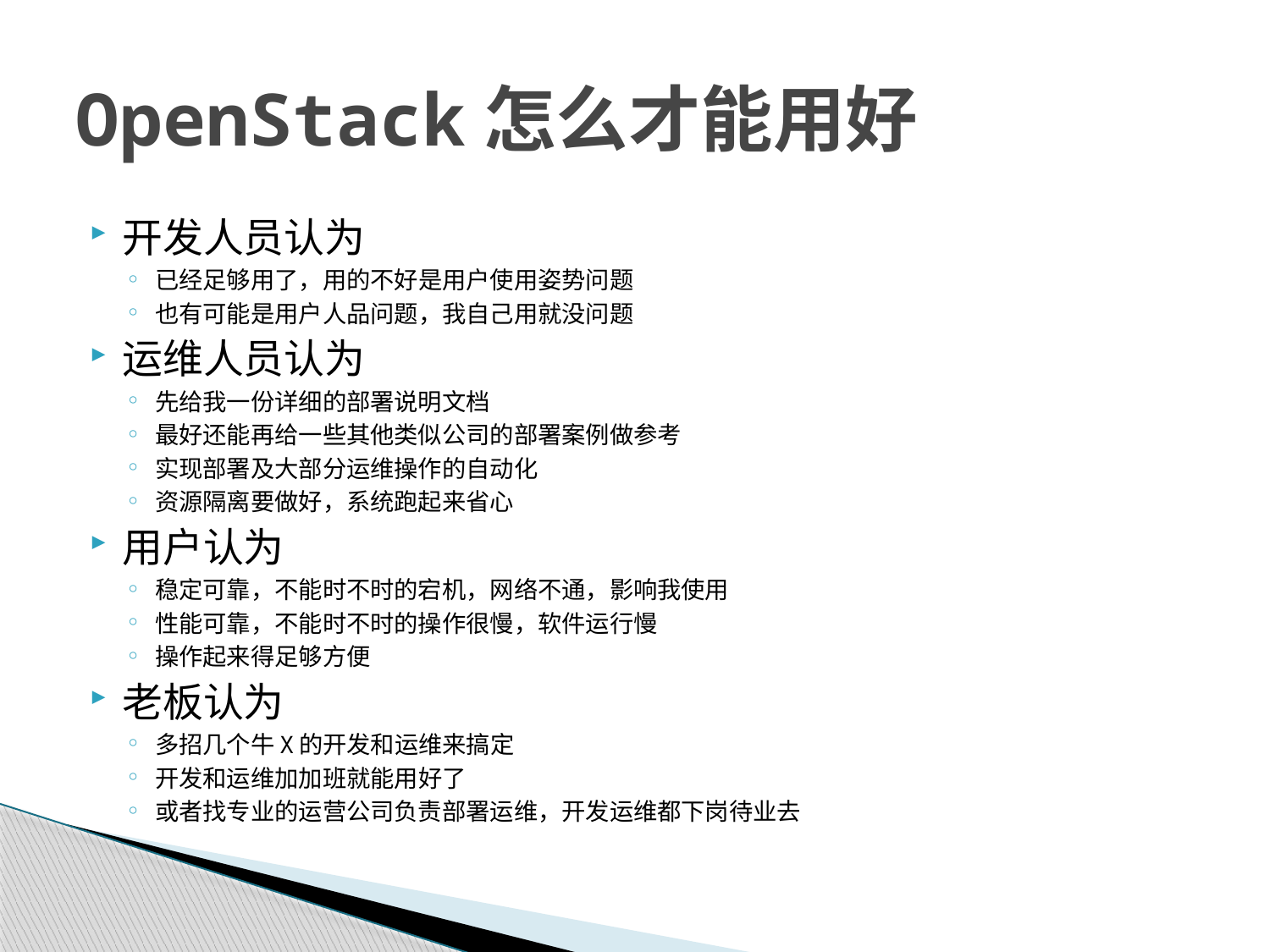

# OpenStack怎么才能用好
开发人员认为
已经足够用了，用的不好是用户使用姿势问题
也有可能是用户人品问题，我自己用就没问题
运维人员认为
先给我一份详细的部署说明文档
最好还能再给一些其他类似公司的部署案例做参考
实现部署及大部分运维操作的自动化
资源隔离要做好，系统跑起来省心
用户认为
稳定可靠，不能时不时的宕机，网络不通，影响我使用
性能可靠，不能时不时的操作很慢，软件运行慢
操作起来得足够方便
老板认为
多招几个牛X的开发和运维来搞定
开发和运维加加班就能用好了
或者找专业的运营公司负责部署运维，开发运维都下岗待业去